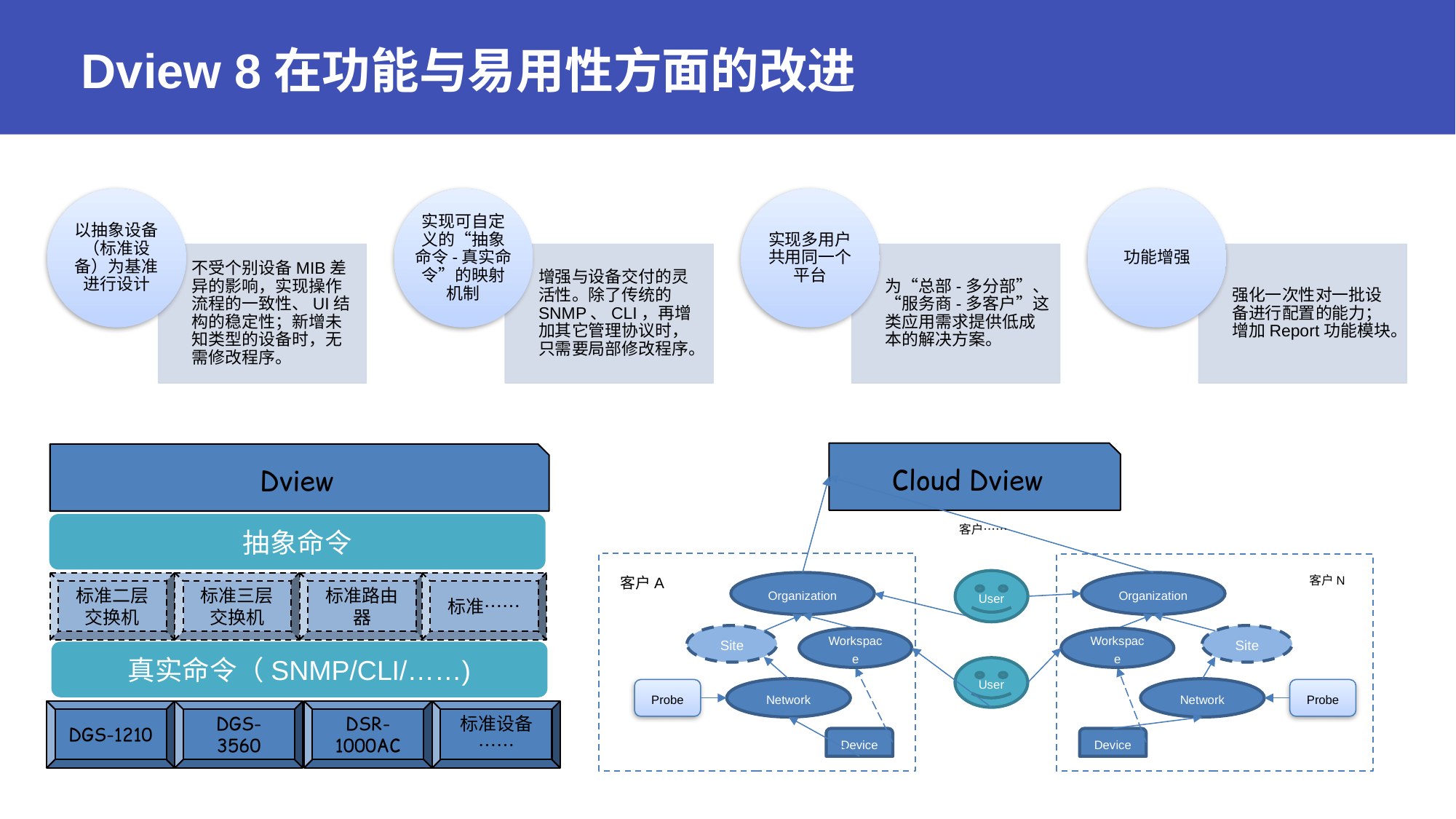

# Dview 8在功能与易用性方面的改进
不受个别设备MIB差异的影响，实现操作流程的一致性、UI结构的稳定性；新增未知类型的设备时，无需修改程序。
以抽象设备（标准设备）为基准进行设计
增强与设备交付的灵活性。除了传统的SNMP、CLI，再增加其它管理协议时，只需要局部修改程序。
实现可自定义的“抽象命令-真实命令”的映射机制
为“总部-多分部”、“服务商-多客户”这类应用需求提供低成本的解决方案。
实现多用户共用同一个平台
强化一次性对一批设备进行配置的能力；增加Report功能模块。
功能增强
Cloud Dview
Dview
抽象命令
客户……

客户A
客户N
User
Organization
Organization
标准路由器
标准……
标准三层交换机
标准二层交换机
Site
Site
Workspace
Workspace

真实命令（SNMP/CLI/……)

User
Network
Network
Probe
Probe
DGS-3560
DSR-1000AC
标准设备……
DGS-1210
Device
Device